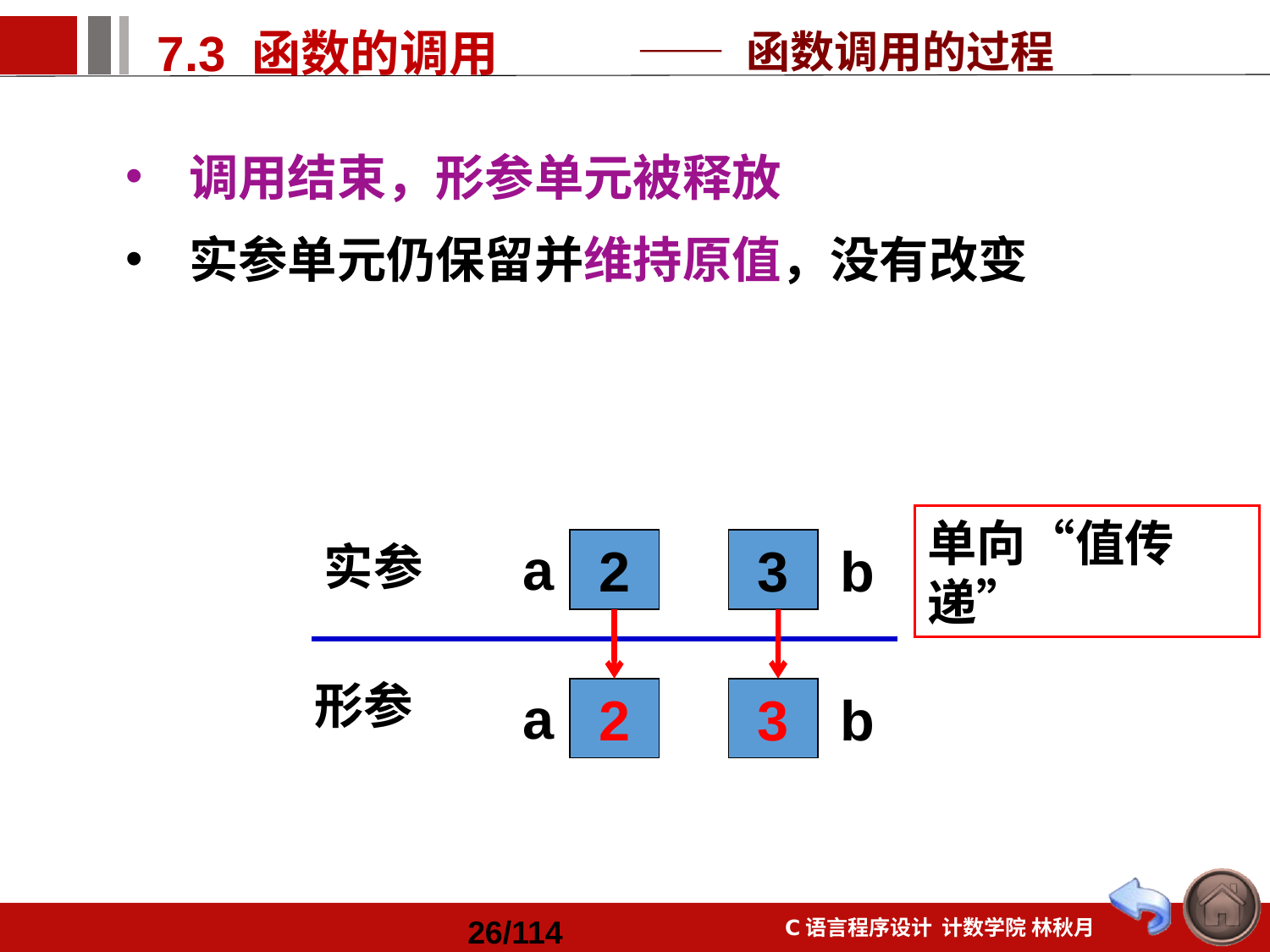

—— 函数调用的过程
调用结束，形参单元被释放
实参单元仍保留并维持原值，没有改变
单向“值传递”
a
实参
2
3
b
形参
a

2

3
b